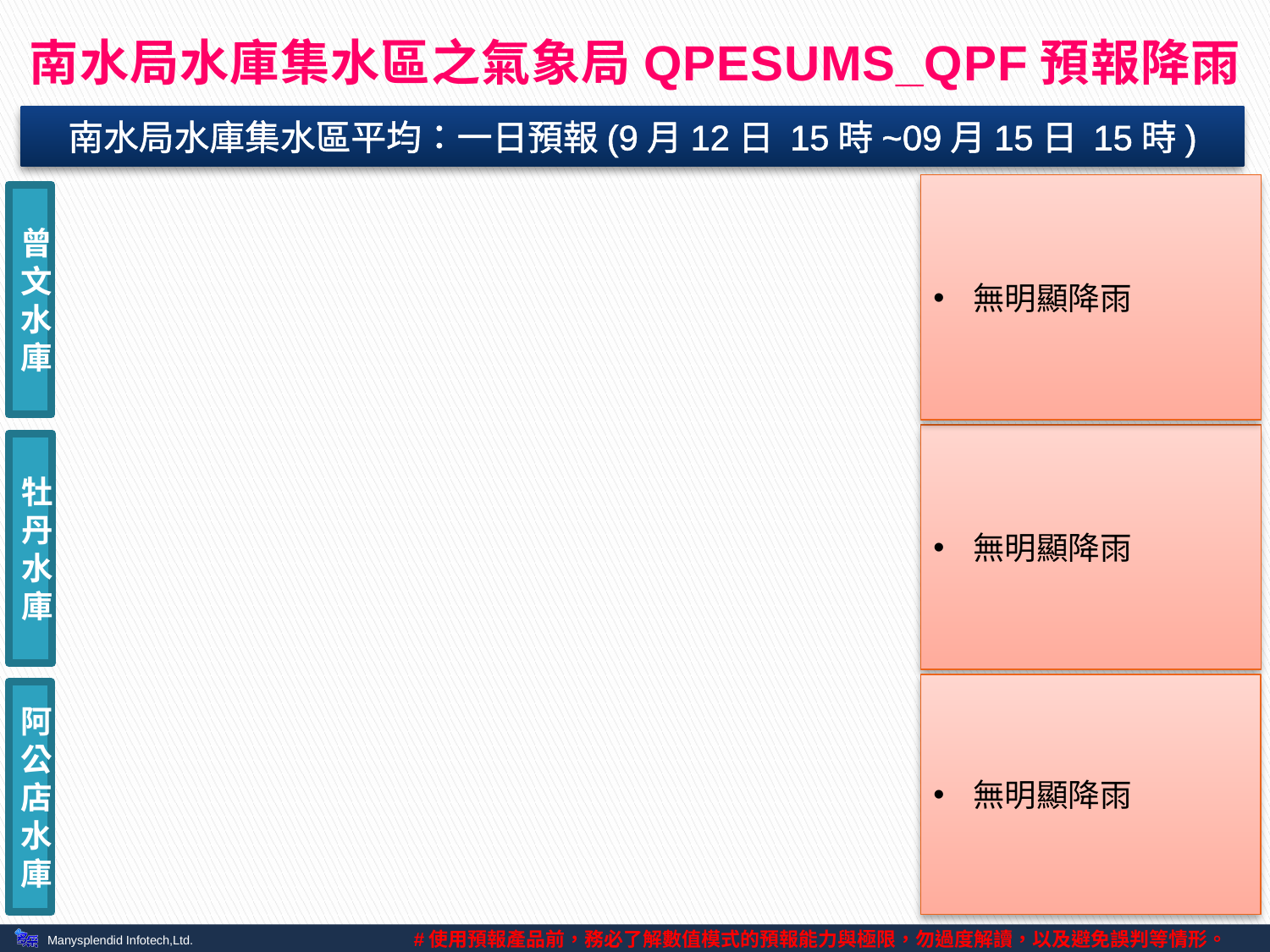

# 南水局水庫集水區之氣象局QPESUMS_QPF預報降雨
南水局水庫集水區平均：一日預報(9月12日 15時~09月15日 15時)
無明顯降雨
曾文水庫
無明顯降雨
牡丹水庫
無明顯降雨
阿公店水庫
3
#使用預報產品前，務必了解數值模式的預報能力與極限，勿過度解讀，以及避免誤判等情形。